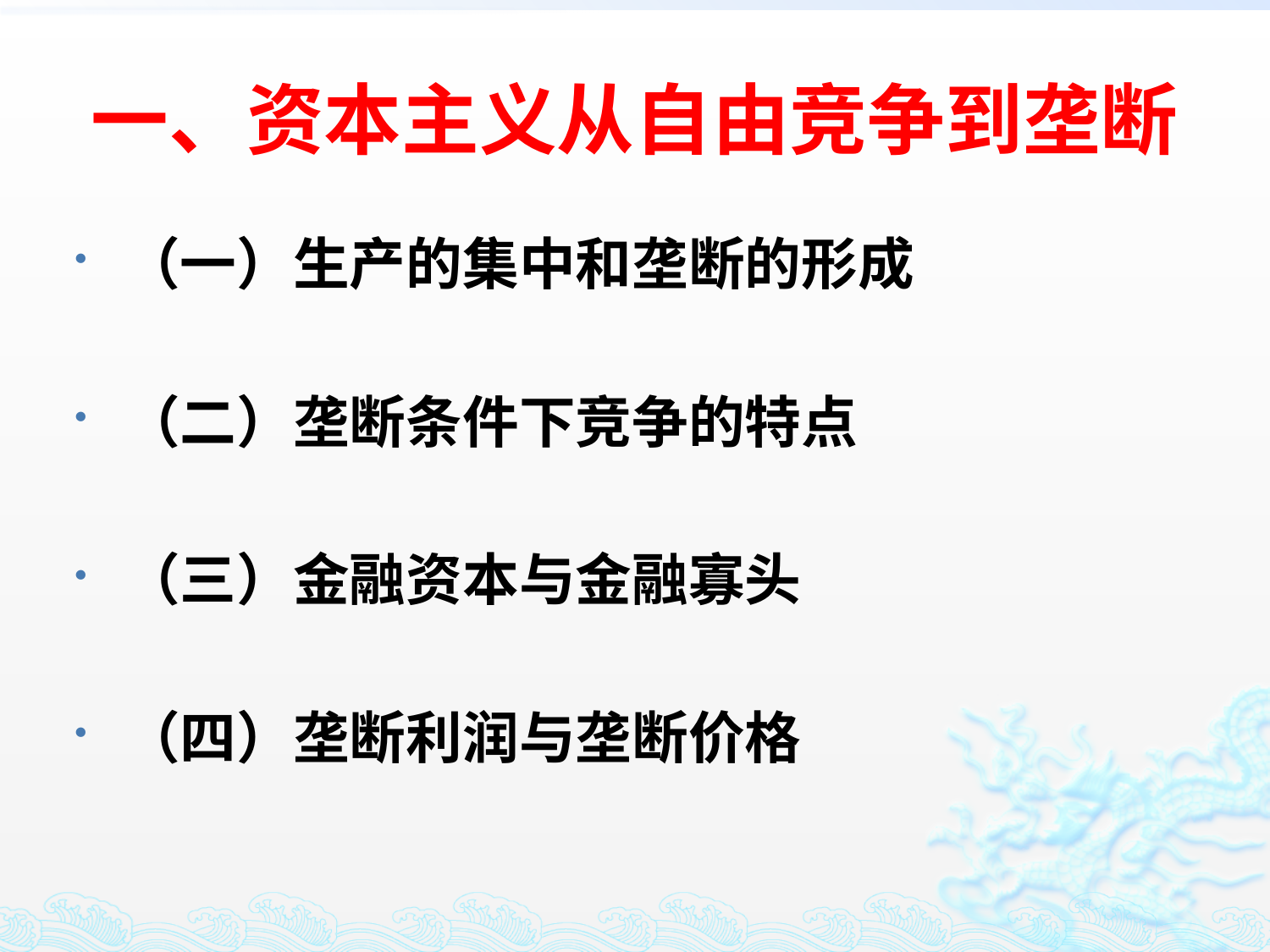

# 一、资本主义从自由竞争到垄断
（一）生产的集中和垄断的形成

（二）垄断条件下竞争的特点

（三）金融资本与金融寡头

（四）垄断利润与垄断价格